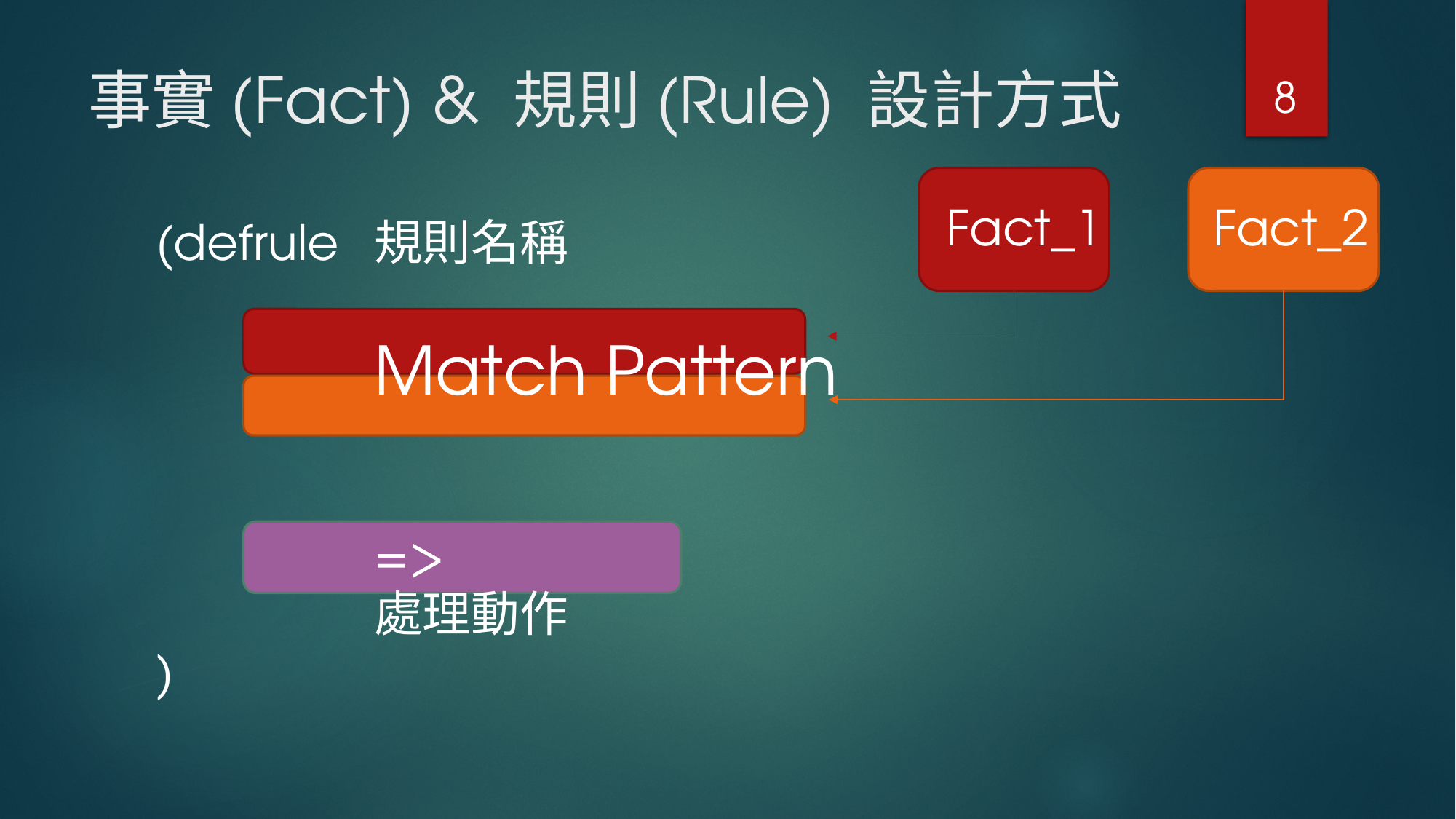

8
# 事實(Fact) & 規則(Rule) 設計方式

Fact_1
Fact_2
(defrule	規則名稱

		Match Pattern

		=>
		處理動作
)